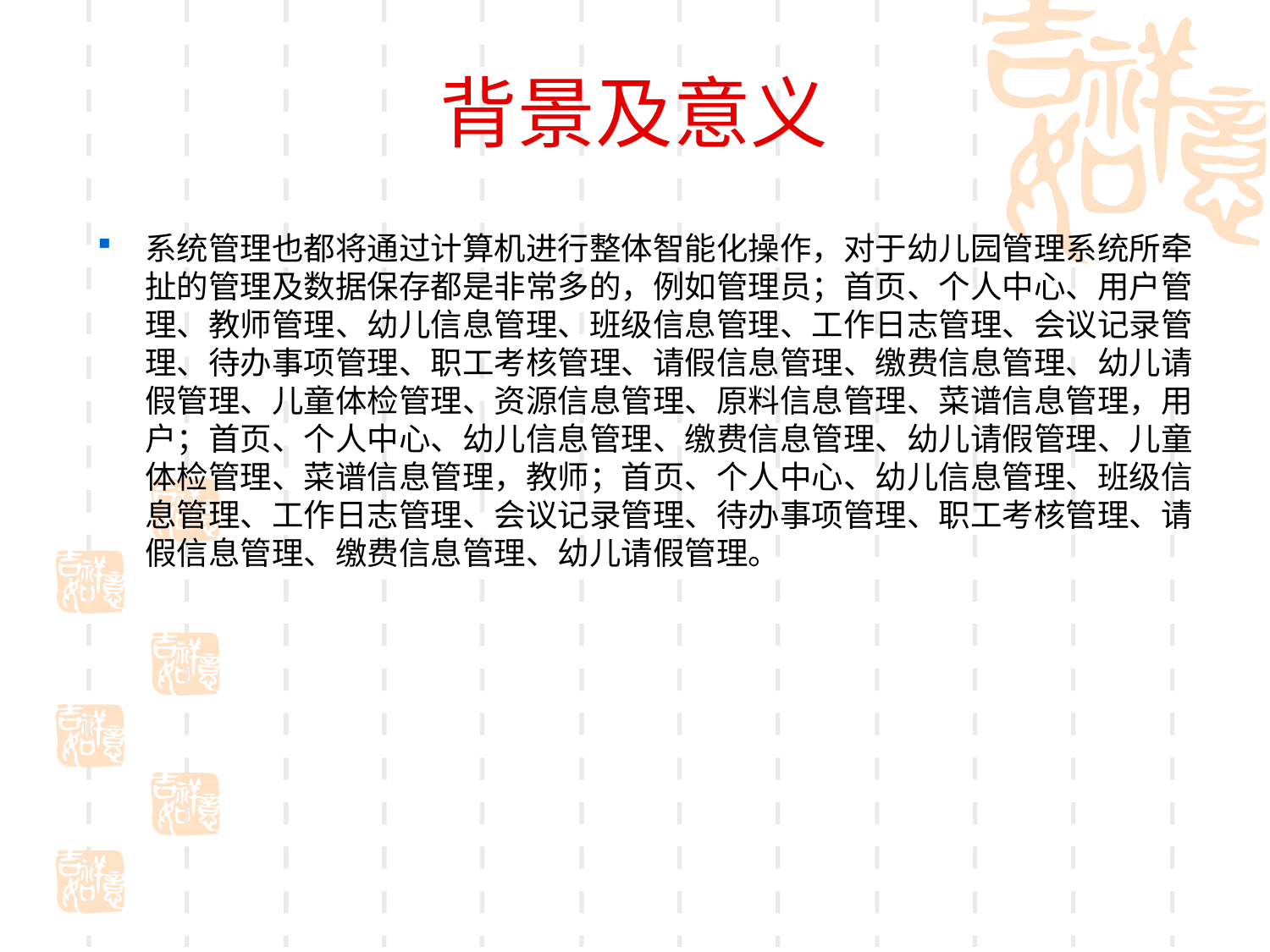

# 背景及意义
系统管理也都将通过计算机进行整体智能化操作，对于幼儿园管理系统所牵扯的管理及数据保存都是非常多的，例如管理员；首页、个人中心、用户管理、教师管理、幼儿信息管理、班级信息管理、工作日志管理、会议记录管理、待办事项管理、职工考核管理、请假信息管理、缴费信息管理、幼儿请假管理、儿童体检管理、资源信息管理、原料信息管理、菜谱信息管理，用户；首页、个人中心、幼儿信息管理、缴费信息管理、幼儿请假管理、儿童体检管理、菜谱信息管理，教师；首页、个人中心、幼儿信息管理、班级信息管理、工作日志管理、会议记录管理、待办事项管理、职工考核管理、请假信息管理、缴费信息管理、幼儿请假管理。